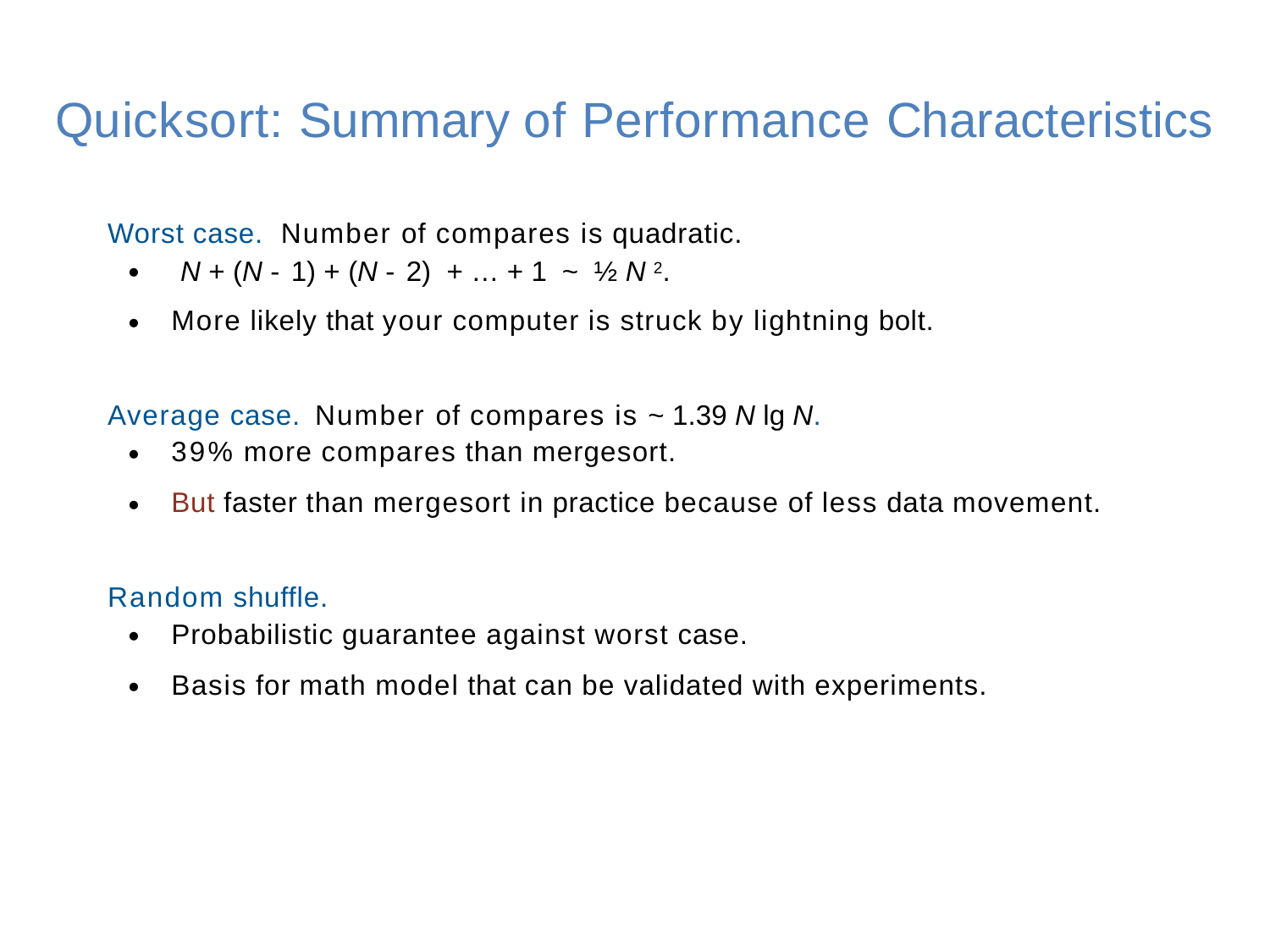

# Quicksort: Summary of Performance Characteristics
Worst case.	Number of compares is quadratic.
・ N + (N - 1) + (N - 2)  + … + 1 ~  ½ N 2.
・More likely that your computer is struck by lightning bolt.
Average case.	Number of compares is ~ 1.39 N lg N.
・39% more compares than mergesort.
・But faster than mergesort in practice because of less data movement.
Random shuffle.
・Probabilistic guarantee against worst case.
・Basis for math model that can be validated with experiments.